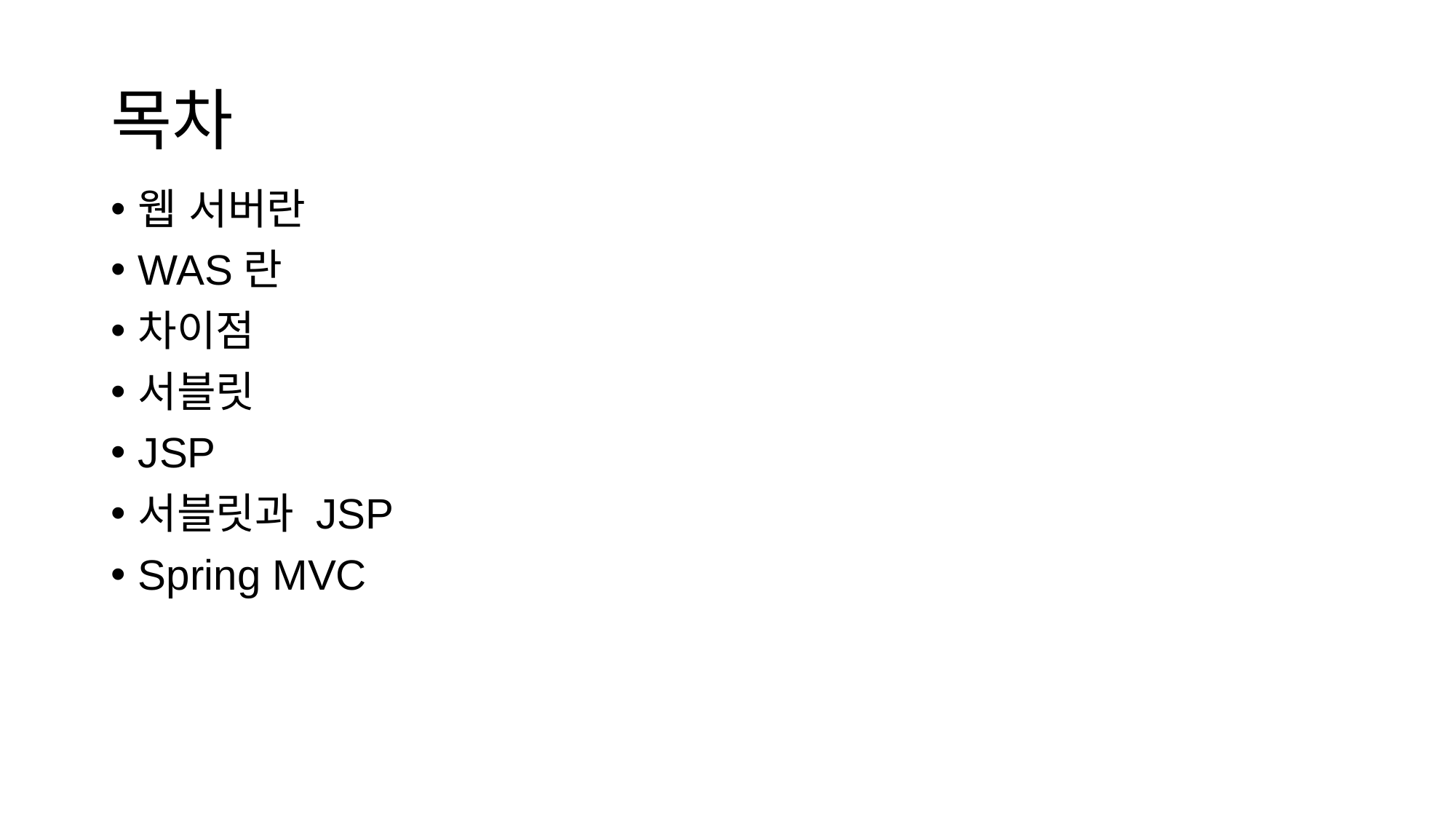

# 목차
웹 서버란
WAS란
차이점
서블릿
JSP
서블릿과 JSP
Spring MVC